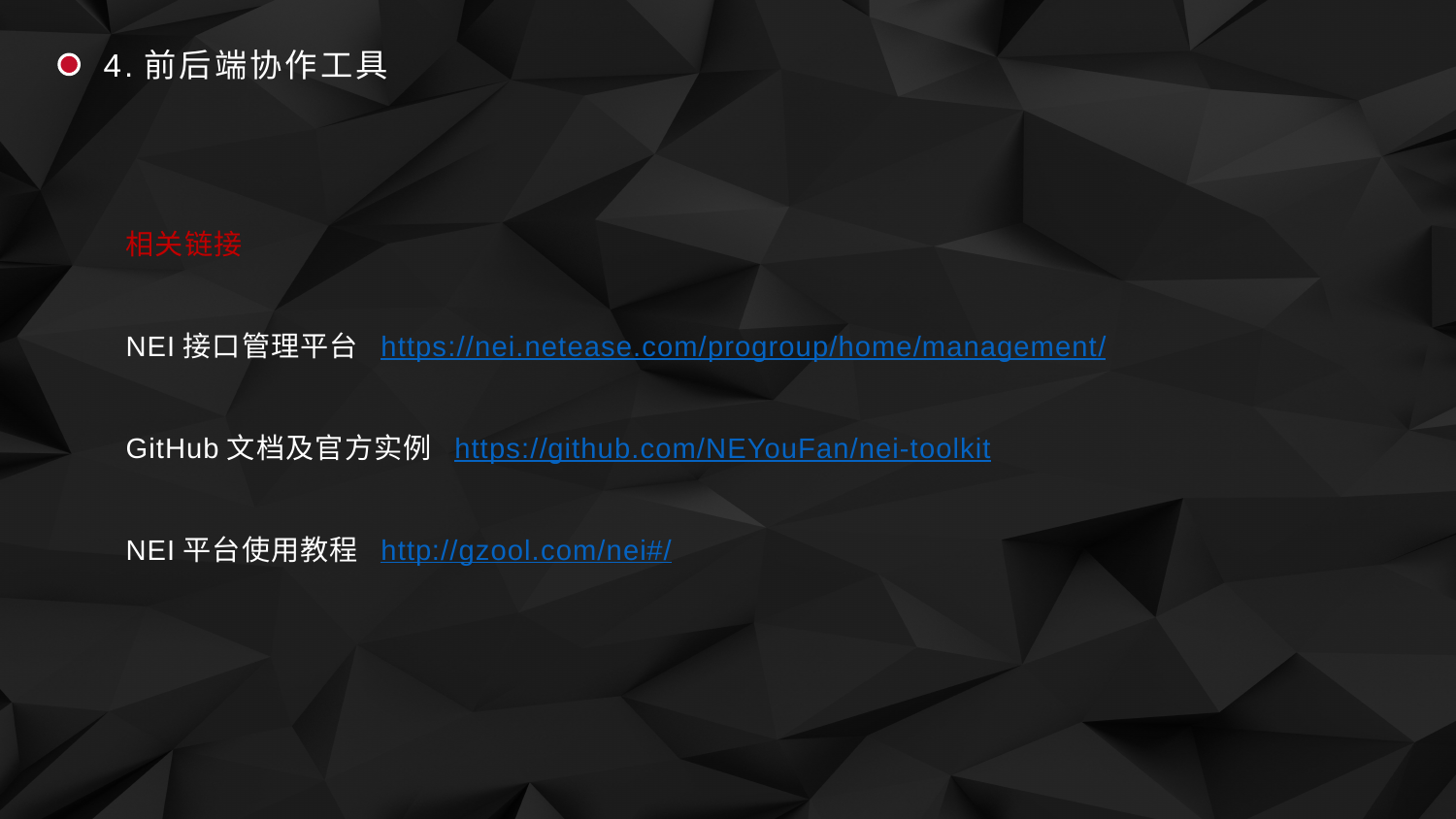

4.前后端协作工具

相关链接
NEI接口管理平台  https://nei.netease.com/progroup/home/management/
GitHub文档及官方实例  https://github.com/NEYouFan/nei-toolkit
NEI平台使用教程  http://gzool.com/nei#/